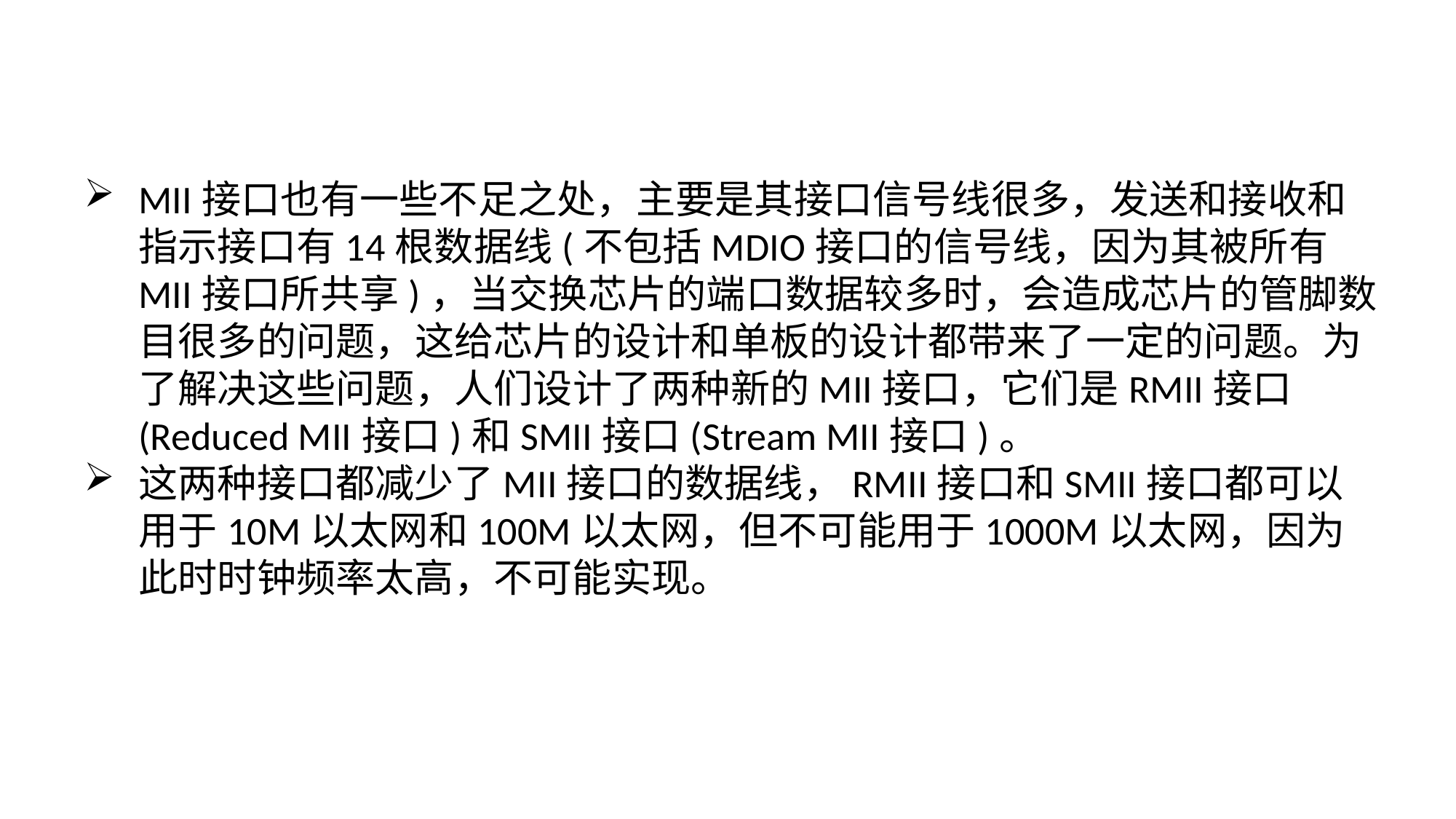

MII接口也有一些不足之处，主要是其接口信号线很多，发送和接收和指示接口有14根数据线(不包括MDIO接口的信号线，因为其被所有MII接口所共享)，当交换芯片的端口数据较多时，会造成芯片的管脚数目很多的问题，这给芯片的设计和单板的设计都带来了一定的问题。为了解决这些问题，人们设计了两种新的MII接口，它们是RMII接口(Reduced MII接口)和SMII接口(Stream MII接口)。
这两种接口都减少了MII接口的数据线，RMII接口和SMII接口都可以用于10M以太网和100M以太网，但不可能用于1000M以太网，因为此时时钟频率太高，不可能实现。